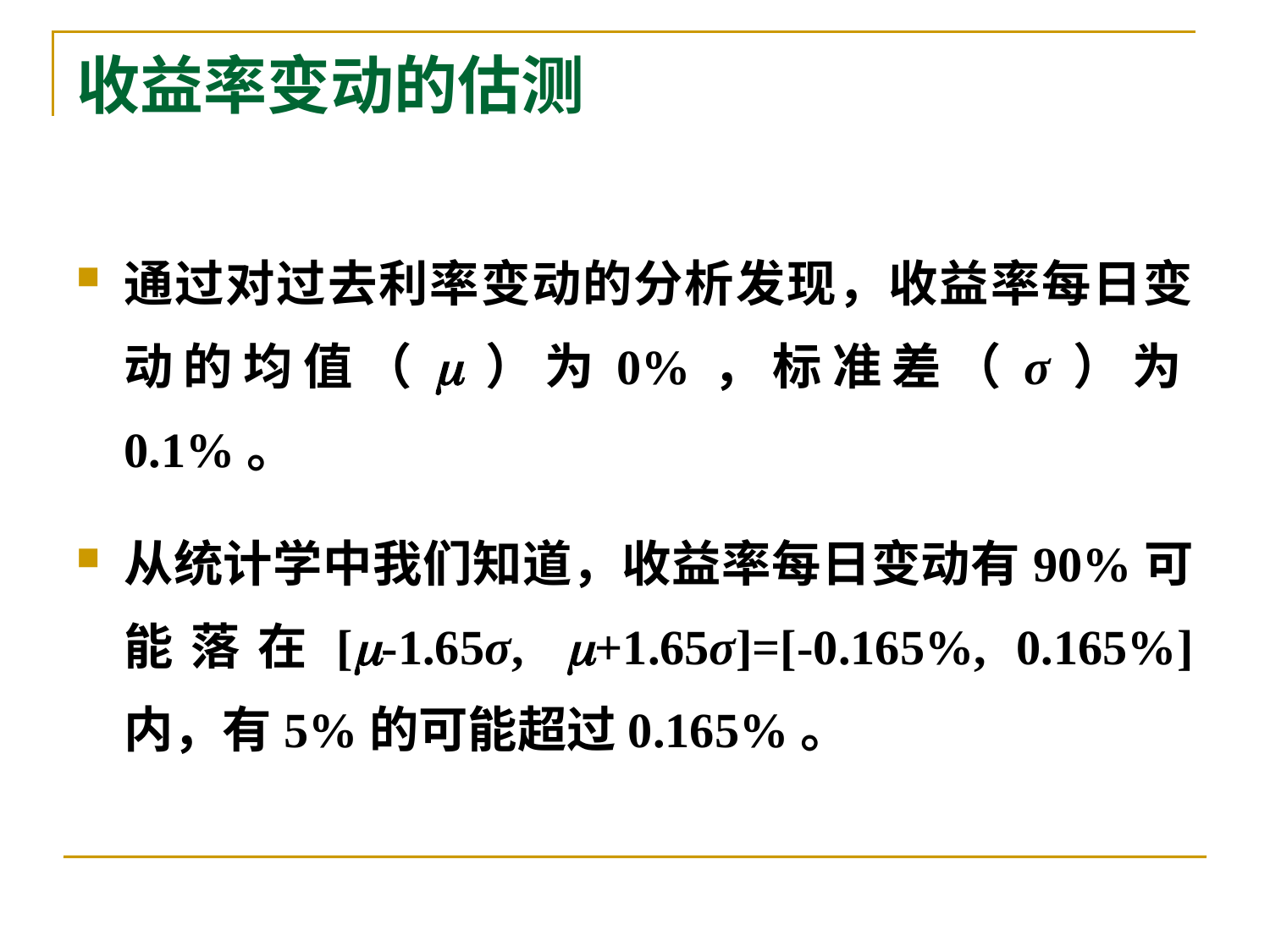

# 收益率变动的估测
通过对过去利率变动的分析发现，收益率每日变动的均值（μ）为0%，标准差（σ）为0.1%。
从统计学中我们知道，收益率每日变动有90%可能落在[μ-1.65σ, μ+1.65σ]=[-0.165%, 0.165%] 内，有5%的可能超过0.165%。